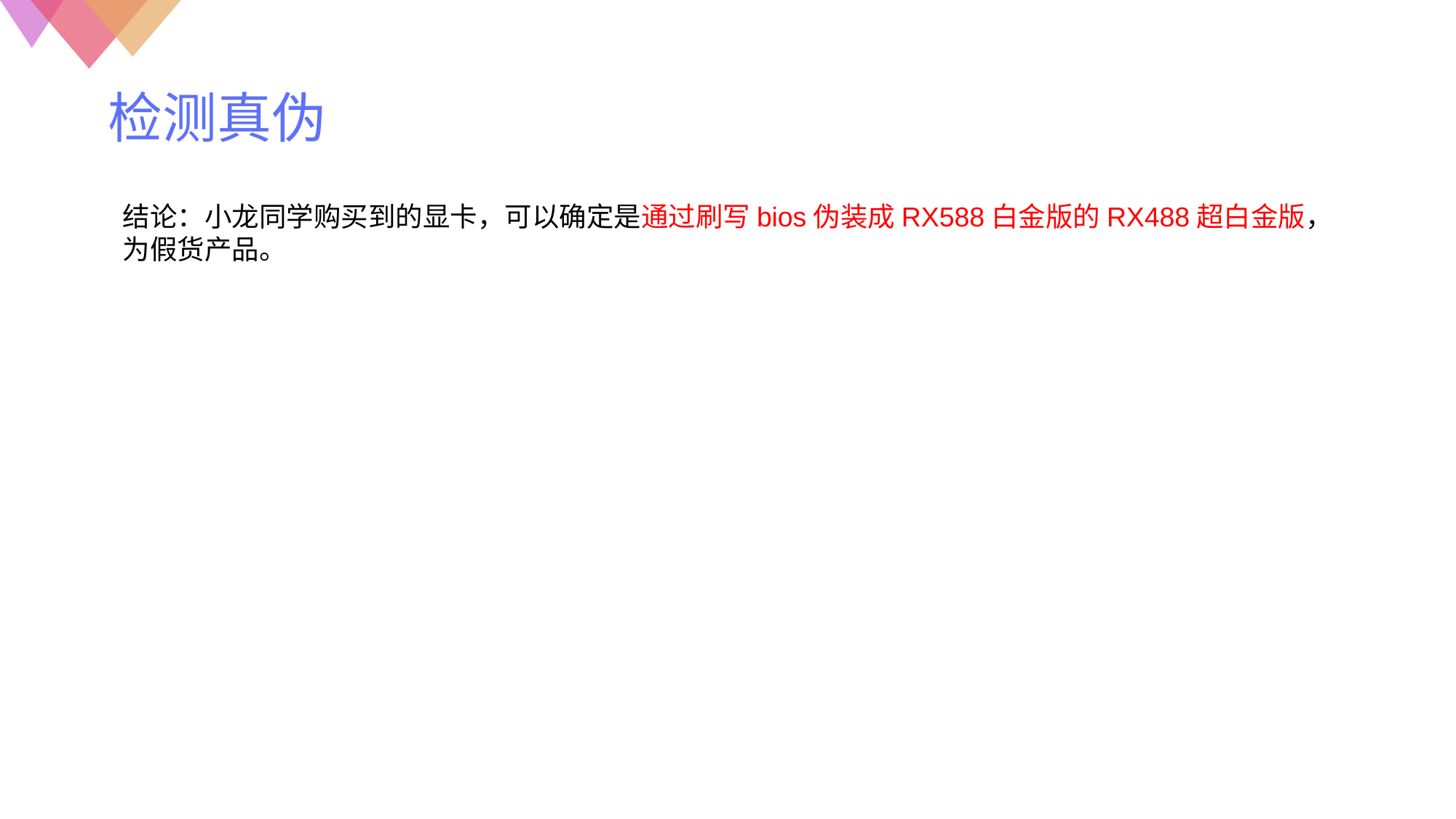

检测真伪
结论：小龙同学购买到的显卡，可以确定是通过刷写bios伪装成RX588白金版的RX488超白金版，为假货产品。